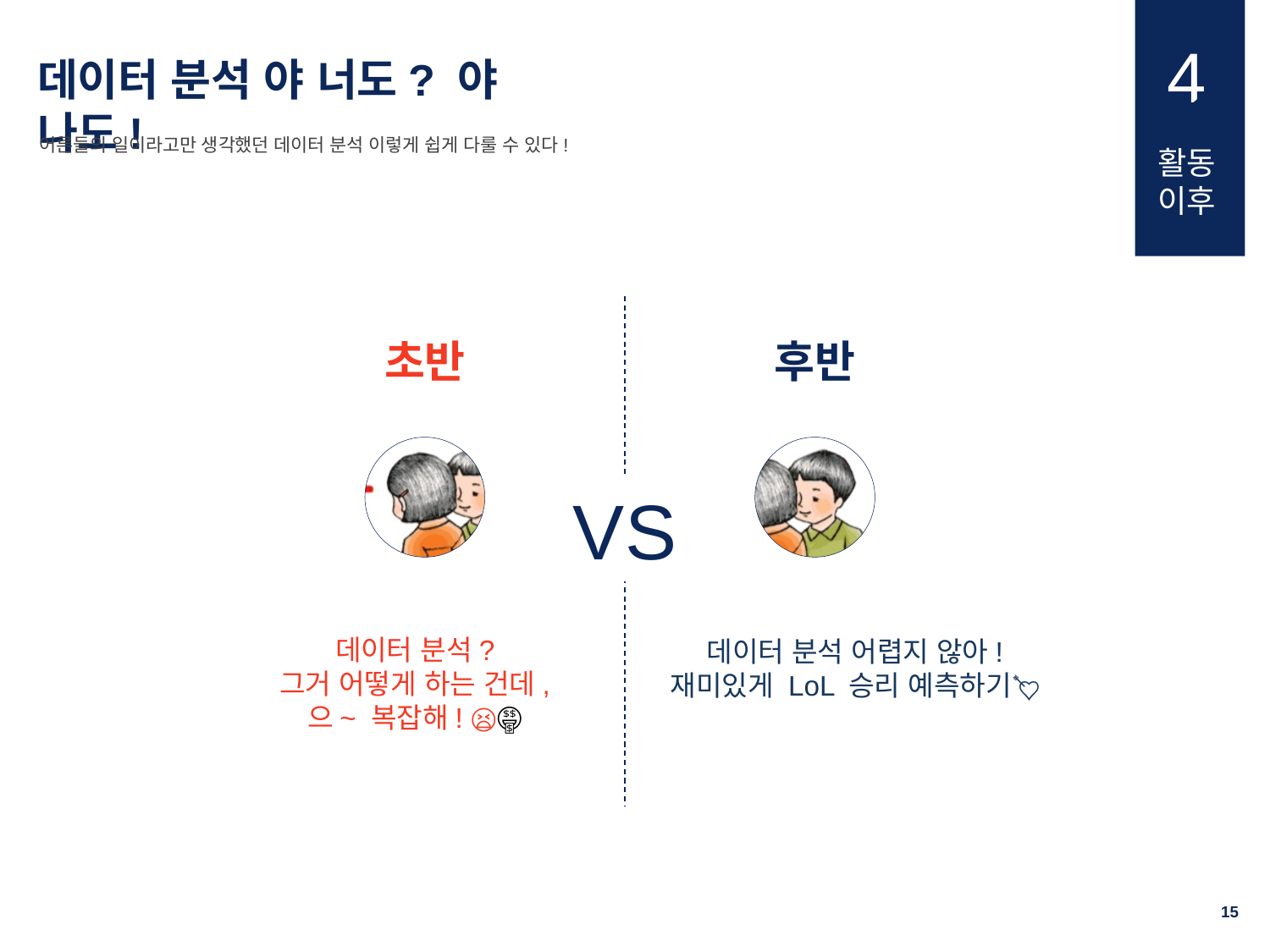

4

데이터 분석 야 너도? 야 나도!
어른들의 일이라고만 생각했던 데이터 분석 이렇게 쉽게 다룰 수 있다!
활동
이후
초반
후반

VS
데이터 분석?
그거 어떻게 하는 건데,
으~ 복잡해! 😫🤑
데이터 분석 어렵지 않아!
재미있게 LoL 승리 예측하기💘
15